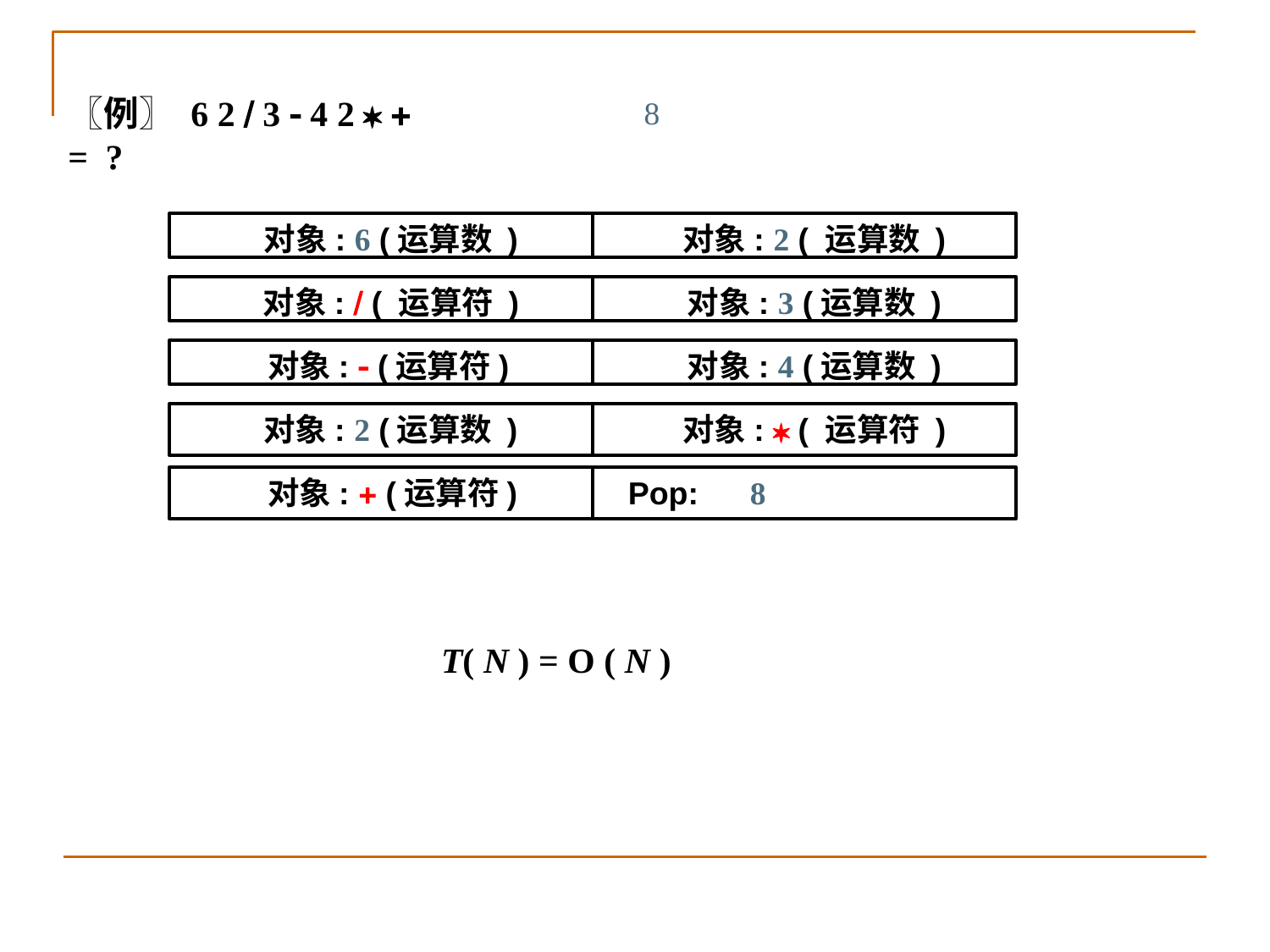

8
# 〖例〗 6 2 / 3 − 4 2 ∗ + = ?
对象: 6 (运算数 )
对象: 2 ( 运算数 )
对象: / ( 运算符 )
对象: 3 (运算数 )
对象: − (运算符)
对象: 4 (运算数 )

对象: ∗ ( 运算符 )
对象: 2 (运算数 )

6	/	2	= 3

Pop:	8
对
3	−	3	= 0
象: + (运算符)

0	+	8	= 8
4	∗	2	= 8
T( N ) = O ( N )